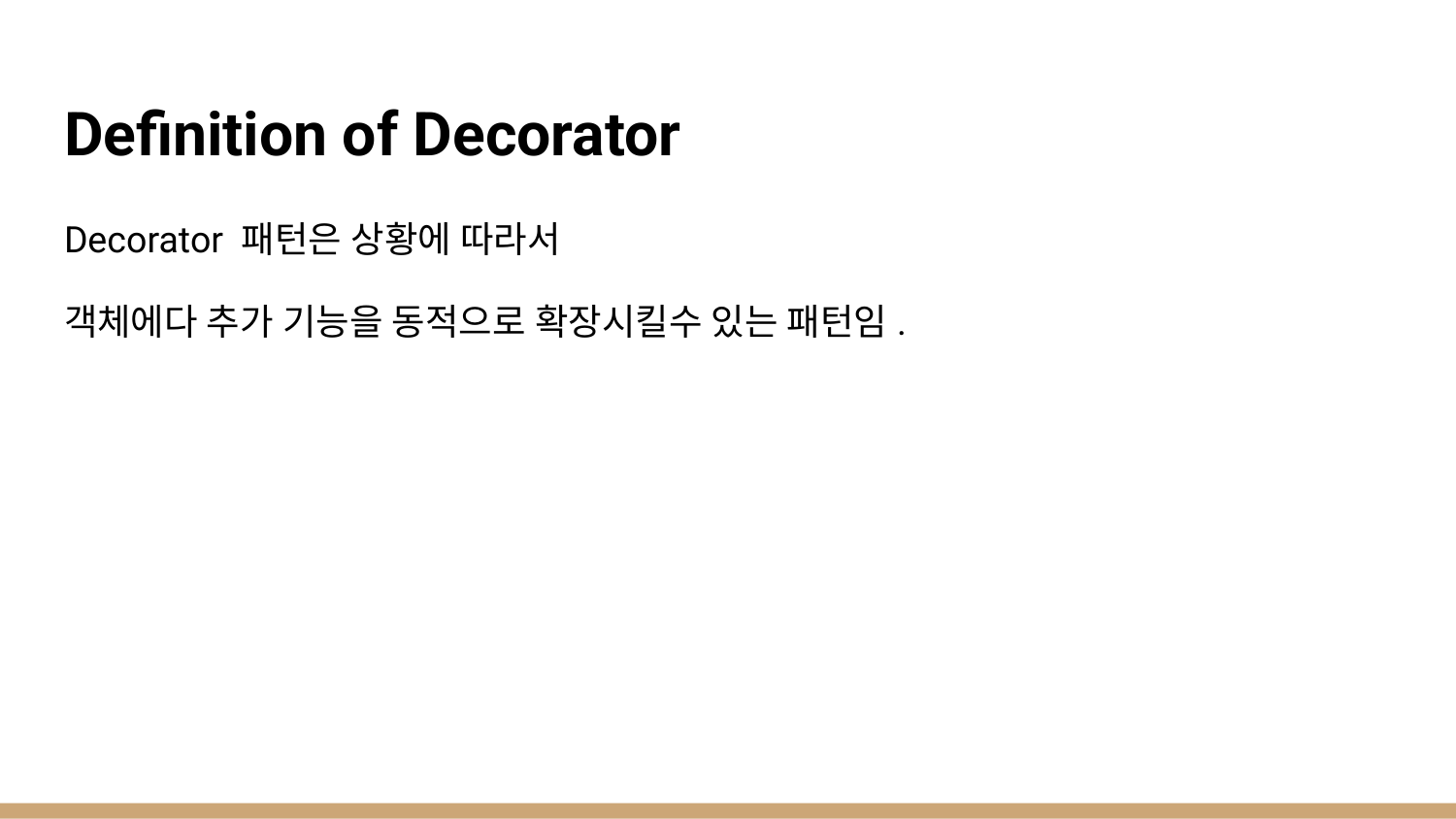

# Definition of Decorator
Decorator 패턴은 상황에 따라서
객체에다 추가 기능을 동적으로 확장시킬수 있는 패턴임.